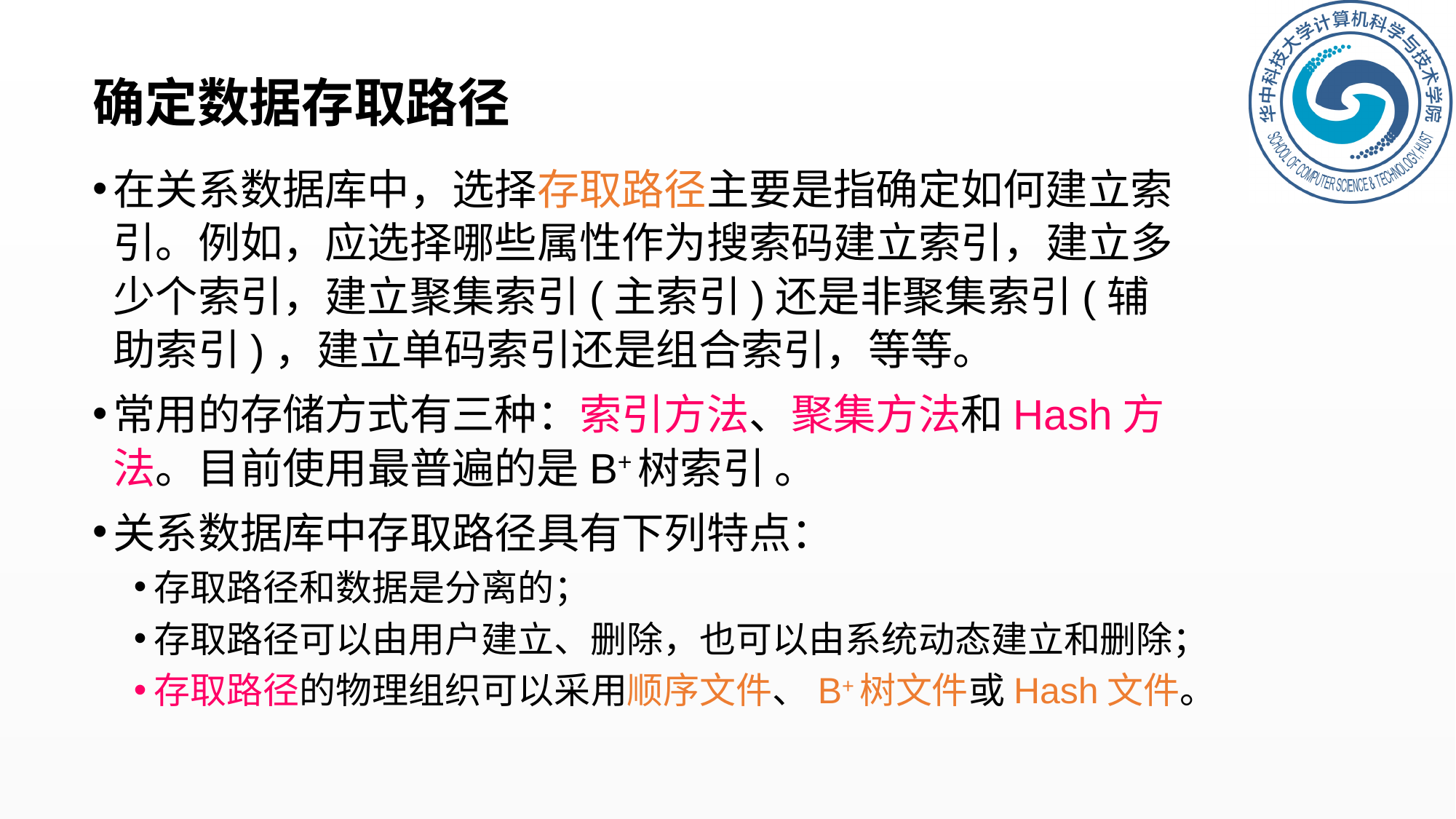

# 确定数据存取路径
在关系数据库中，选择存取路径主要是指确定如何建立索引。例如，应选择哪些属性作为搜索码建立索引，建立多少个索引，建立聚集索引(主索引)还是非聚集索引(辅助索引)，建立单码索引还是组合索引，等等。
常用的存储方式有三种：索引方法、聚集方法和Hash方法。目前使用最普遍的是B+树索引 。
关系数据库中存取路径具有下列特点：
存取路径和数据是分离的；
存取路径可以由用户建立、删除，也可以由系统动态建立和删除；
存取路径的物理组织可以采用顺序文件、B+树文件或Hash文件。